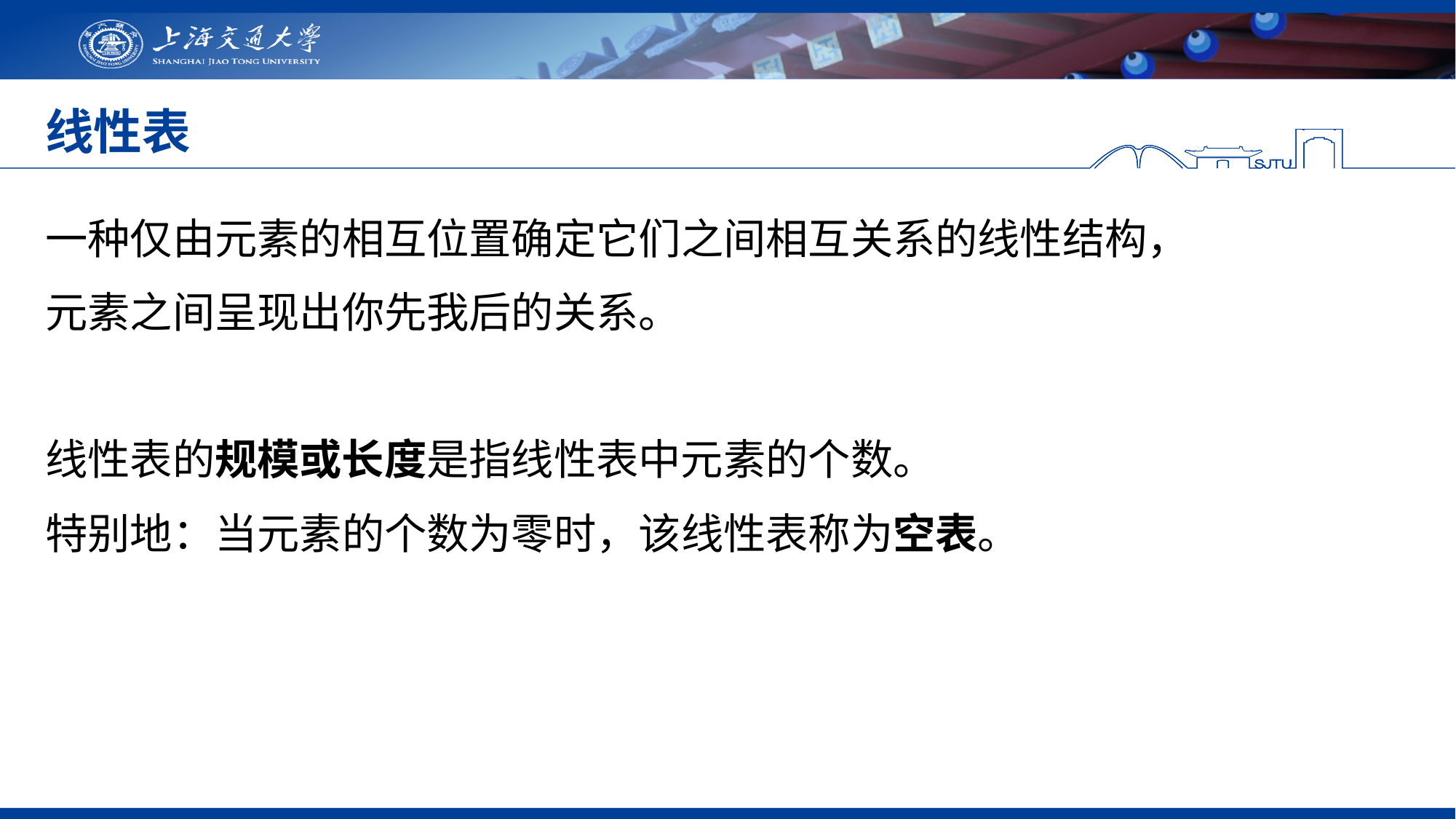

# 线性表
一种仅由元素的相互位置确定它们之间相互关系的线性结构，
元素之间呈现出你先我后的关系。

线性表的规模或长度是指线性表中元素的个数。
特别地：当元素的个数为零时，该线性表称为空表。